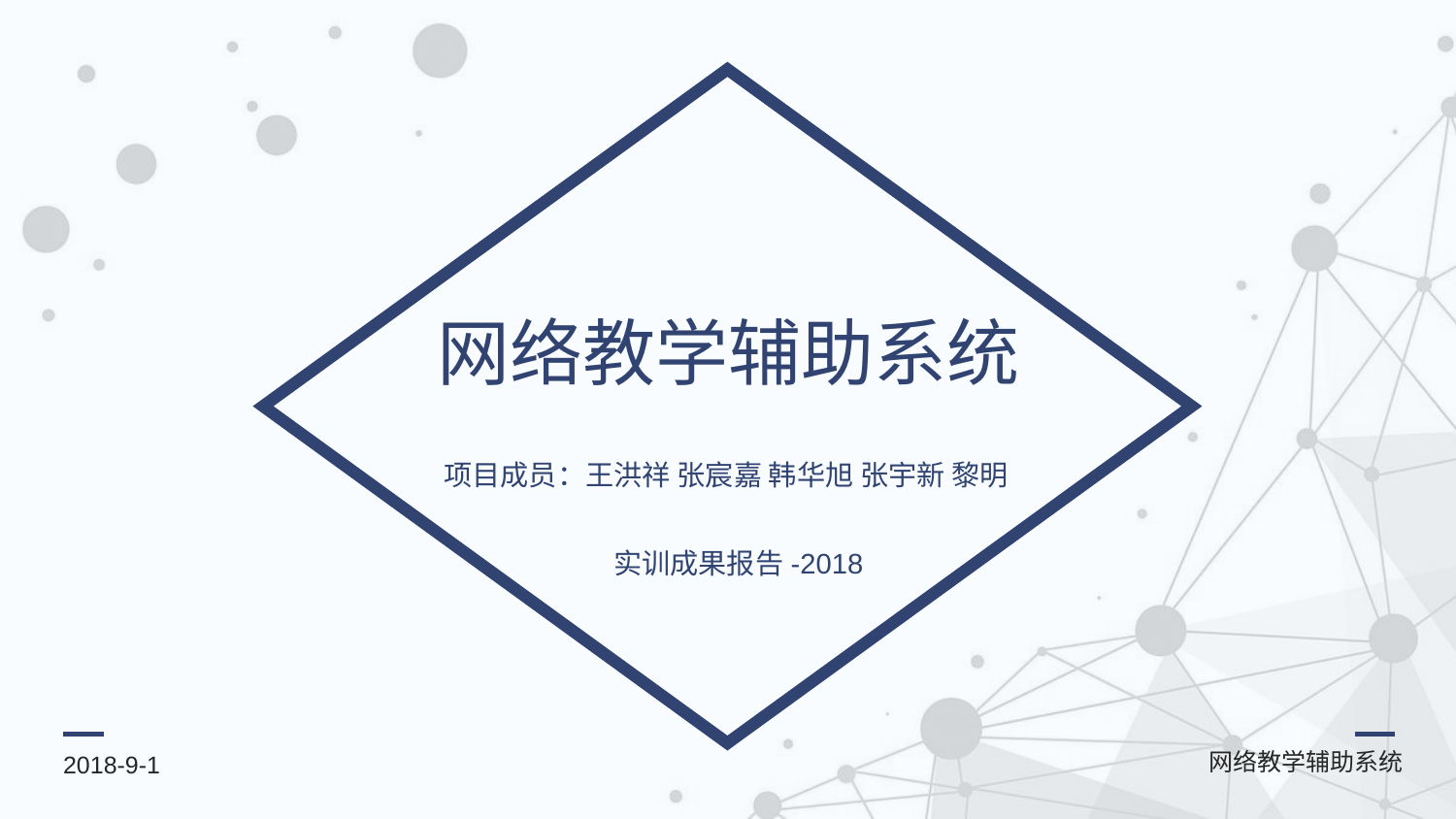

网络教学辅助系统
项目成员：王洪祥 张宸嘉 韩华旭 张宇新 黎明
实训成果报告-2018
网络教学辅助系统
2018-9-1